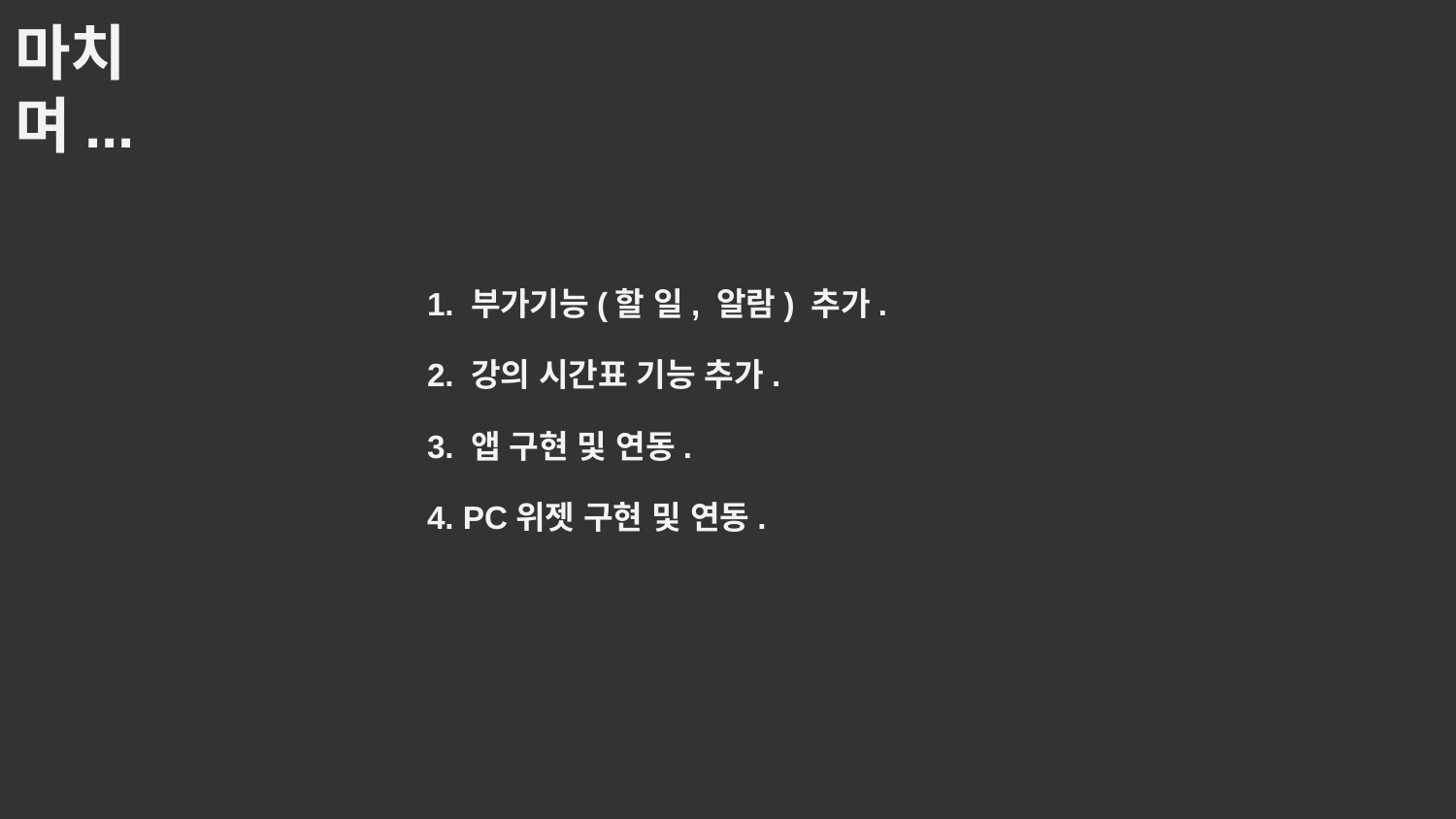

# 마치며...
1. 부가기능(할 일, 알람) 추가.
2. 강의 시간표 기능 추가.
3. 앱 구현 및 연동.
4. PC위젯 구현 및 연동.